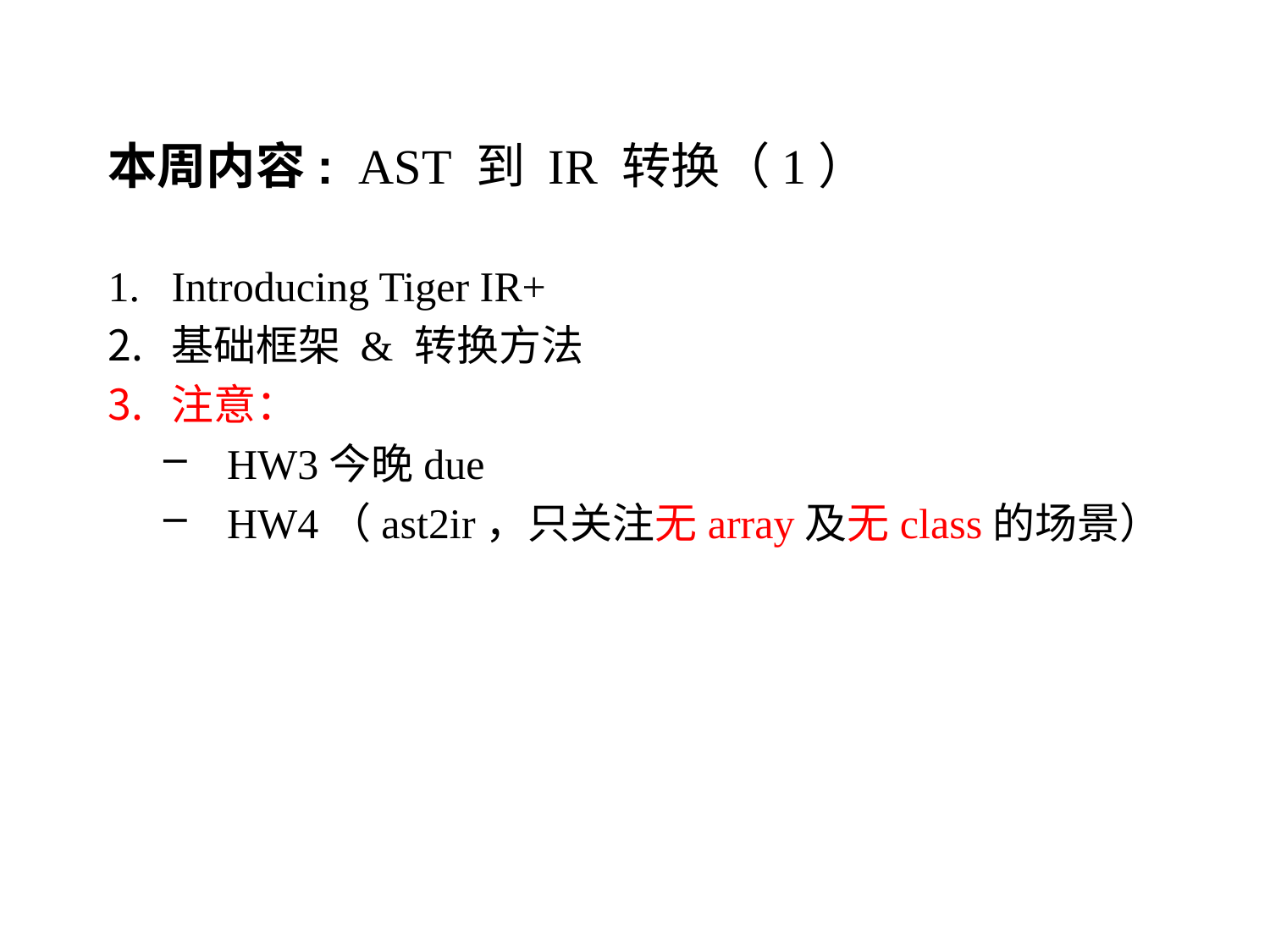

# 本周内容: AST 到 IR 转换（1）
Introducing Tiger IR+
基础框架 & 转换方法
注意：
HW3今晚due
HW4（ast2ir，只关注无array及无class的场景）